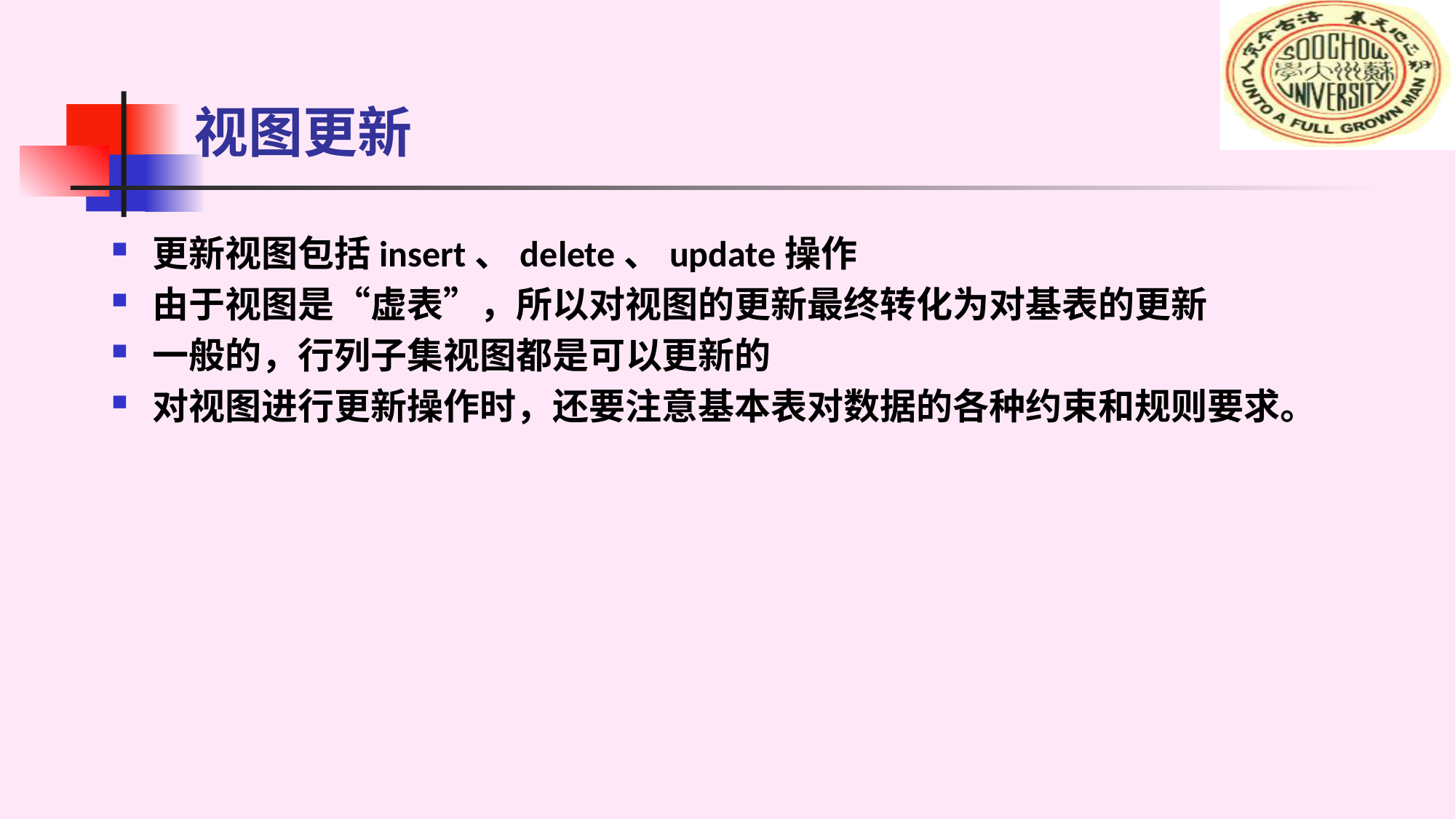

# 视图更新
更新视图包括insert、delete、update操作
由于视图是“虚表”，所以对视图的更新最终转化为对基表的更新
一般的，行列子集视图都是可以更新的
对视图进行更新操作时，还要注意基本表对数据的各种约束和规则要求。